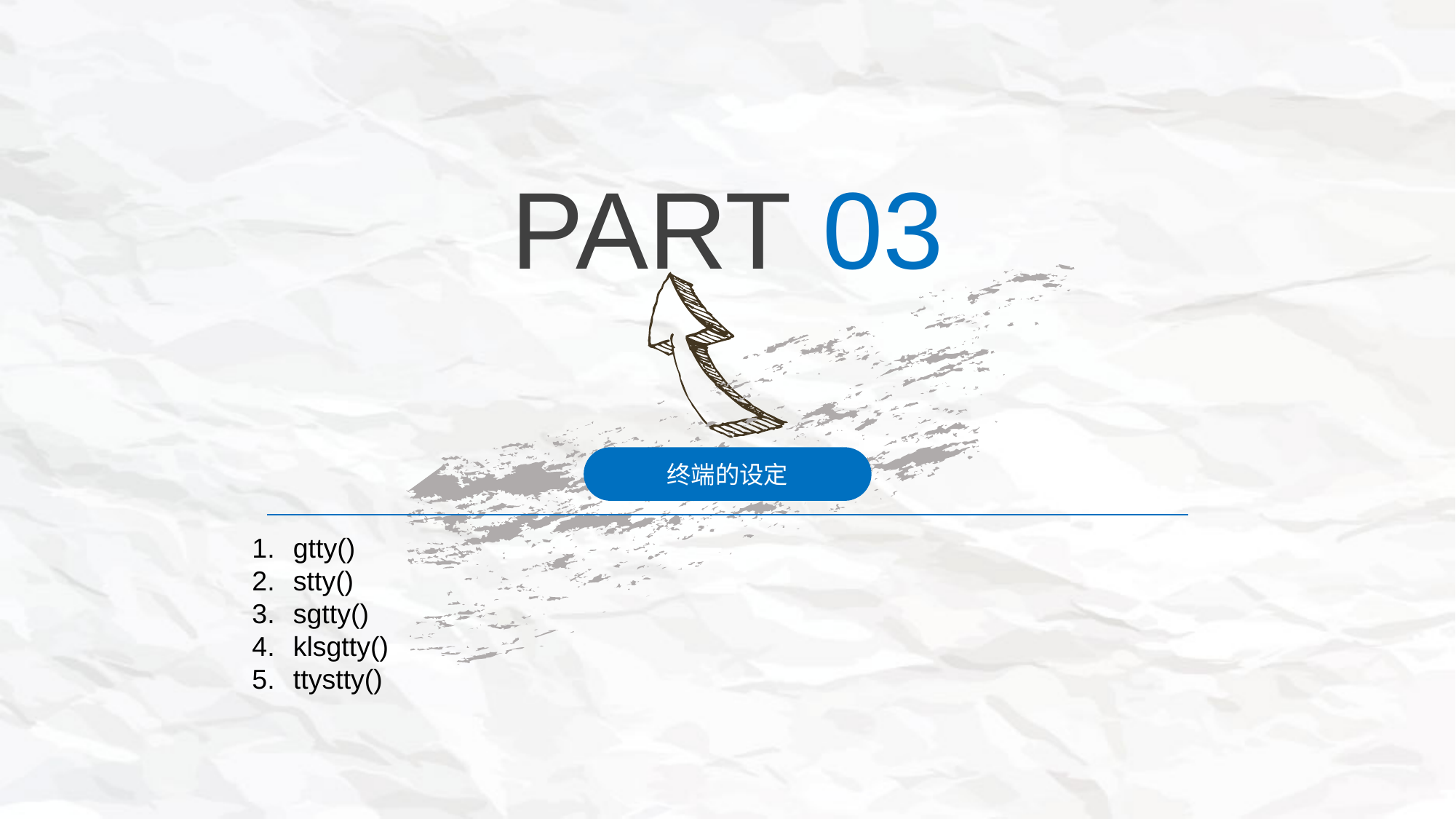

PART 03

终端的设定
gtty()
stty()
sgtty()
klsgtty()
ttystty()